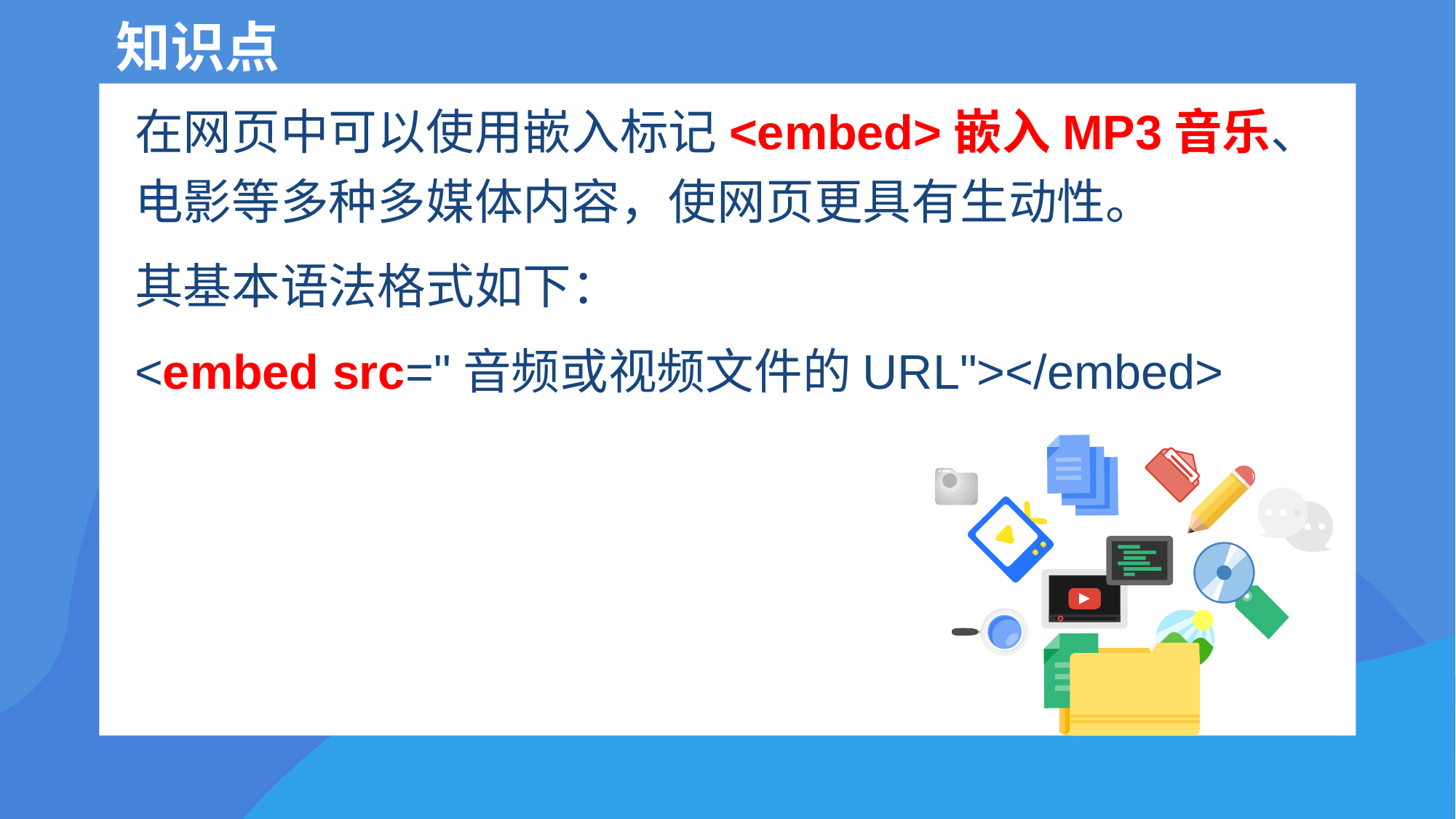

# 知识点
在网页中可以使用嵌入标记<embed>嵌入MP3音乐、电影等多种多媒体内容，使网页更具有生动性。
其基本语法格式如下：
<embed src="音频或视频文件的URL"></embed>